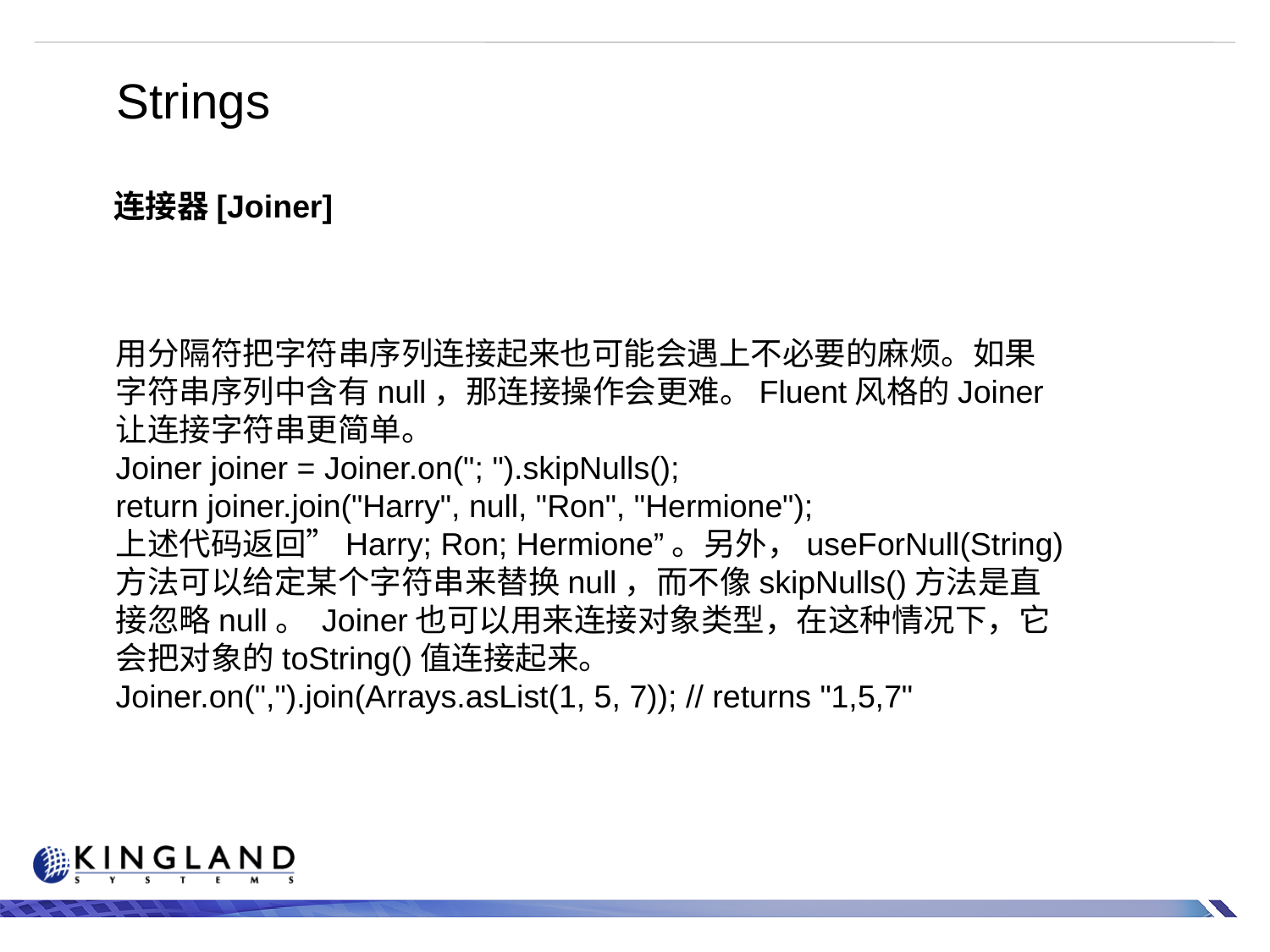

Strings
连接器[Joiner]

用分隔符把字符串序列连接起来也可能会遇上不必要的麻烦。如果字符串序列中含有null，那连接操作会更难。Fluent风格的Joiner让连接字符串更简单。
Joiner joiner = Joiner.on("; ").skipNulls();
return joiner.join("Harry", null, "Ron", "Hermione");
上述代码返回”Harry; Ron; Hermione”。另外，useForNull(String)方法可以给定某个字符串来替换null，而不像skipNulls()方法是直接忽略null。 Joiner也可以用来连接对象类型，在这种情况下，它会把对象的toString()值连接起来。
Joiner.on(",").join(Arrays.asList(1, 5, 7)); // returns "1,5,7"